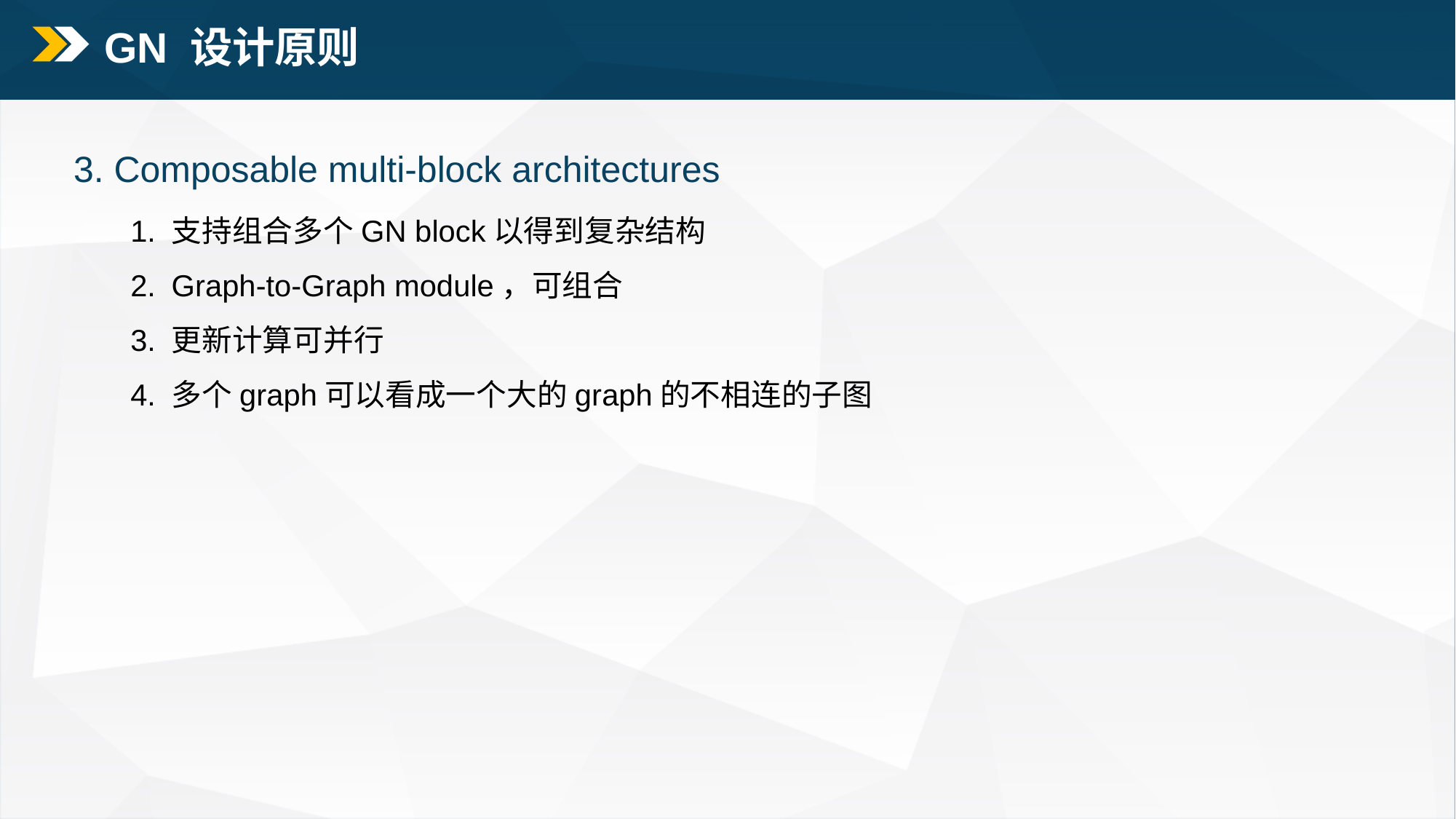

GN 设计原则

3. Composable multi-block architectures
支持组合多个GN block以得到复杂结构
Graph-to-Graph module，可组合
更新计算可并行
多个graph可以看成一个大的graph的不相连的子图